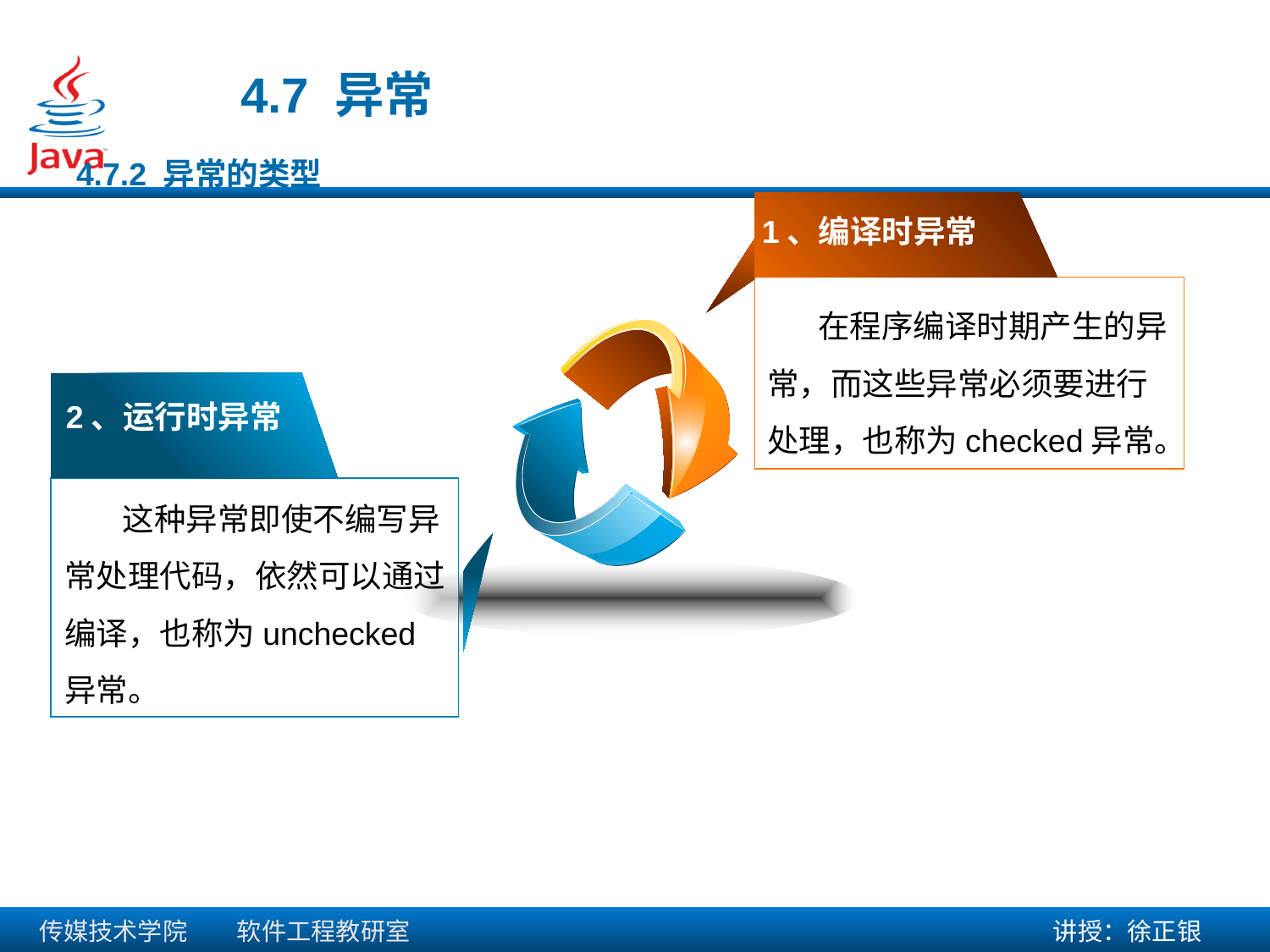

4.7 异常
4.7.2 异常的类型

  1、编译时异常
      在程序编译时期产生的异常，而这些异常必须要进行处理，也称为checked异常。

2、运行时异常
       这种异常即使不编写异常处理代码，依然可以通过编译，也称为unchecked异常。